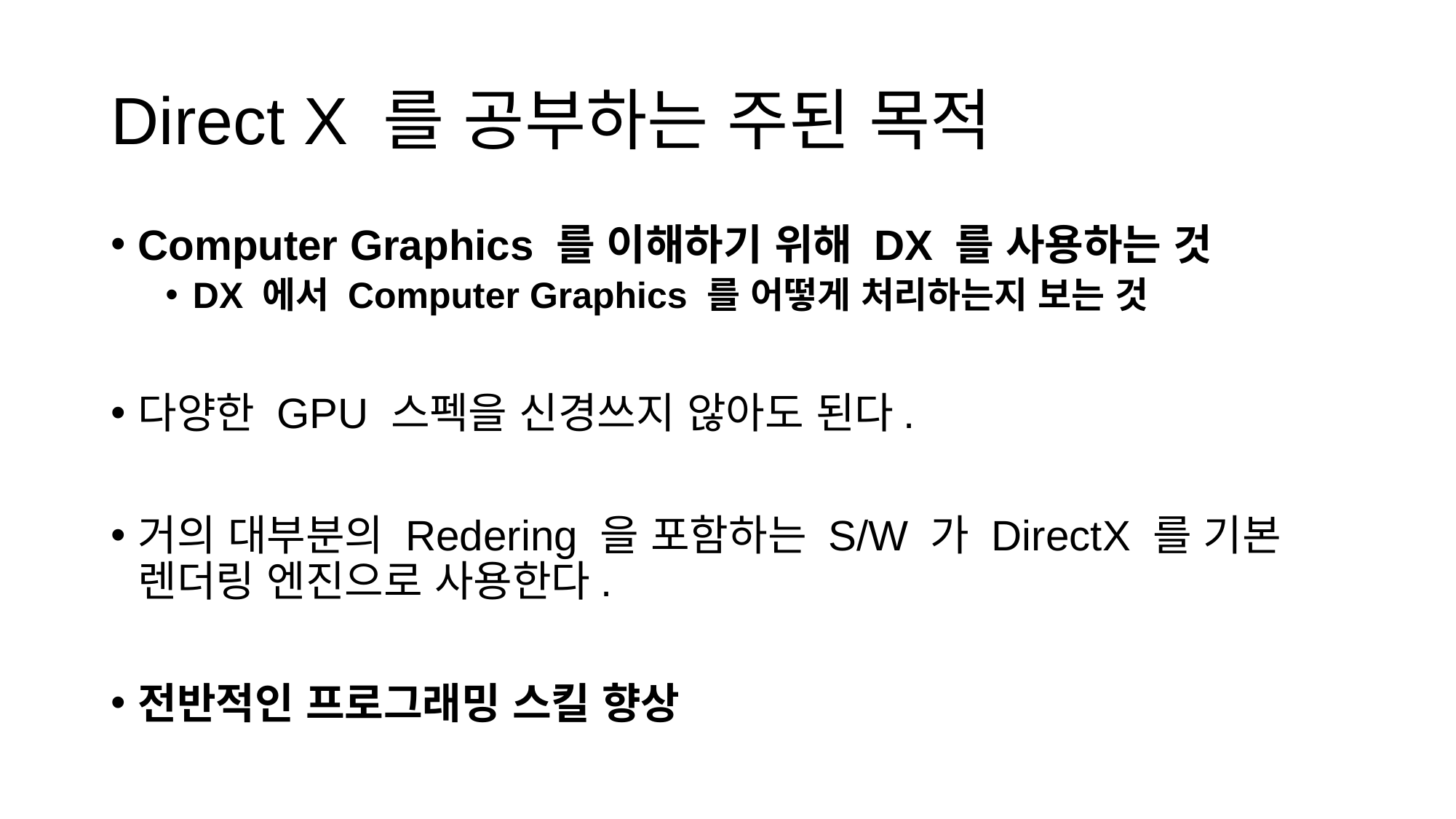

# Direct X 를 공부하는 주된 목적
Computer Graphics 를 이해하기 위해 DX 를 사용하는 것
DX 에서 Computer Graphics 를 어떻게 처리하는지 보는 것

다양한 GPU 스펙을 신경쓰지 않아도 된다.

거의 대부분의 Redering 을 포함하는 S/W 가 DirectX 를 기본 렌더링 엔진으로 사용한다.

전반적인 프로그래밍 스킬 향상